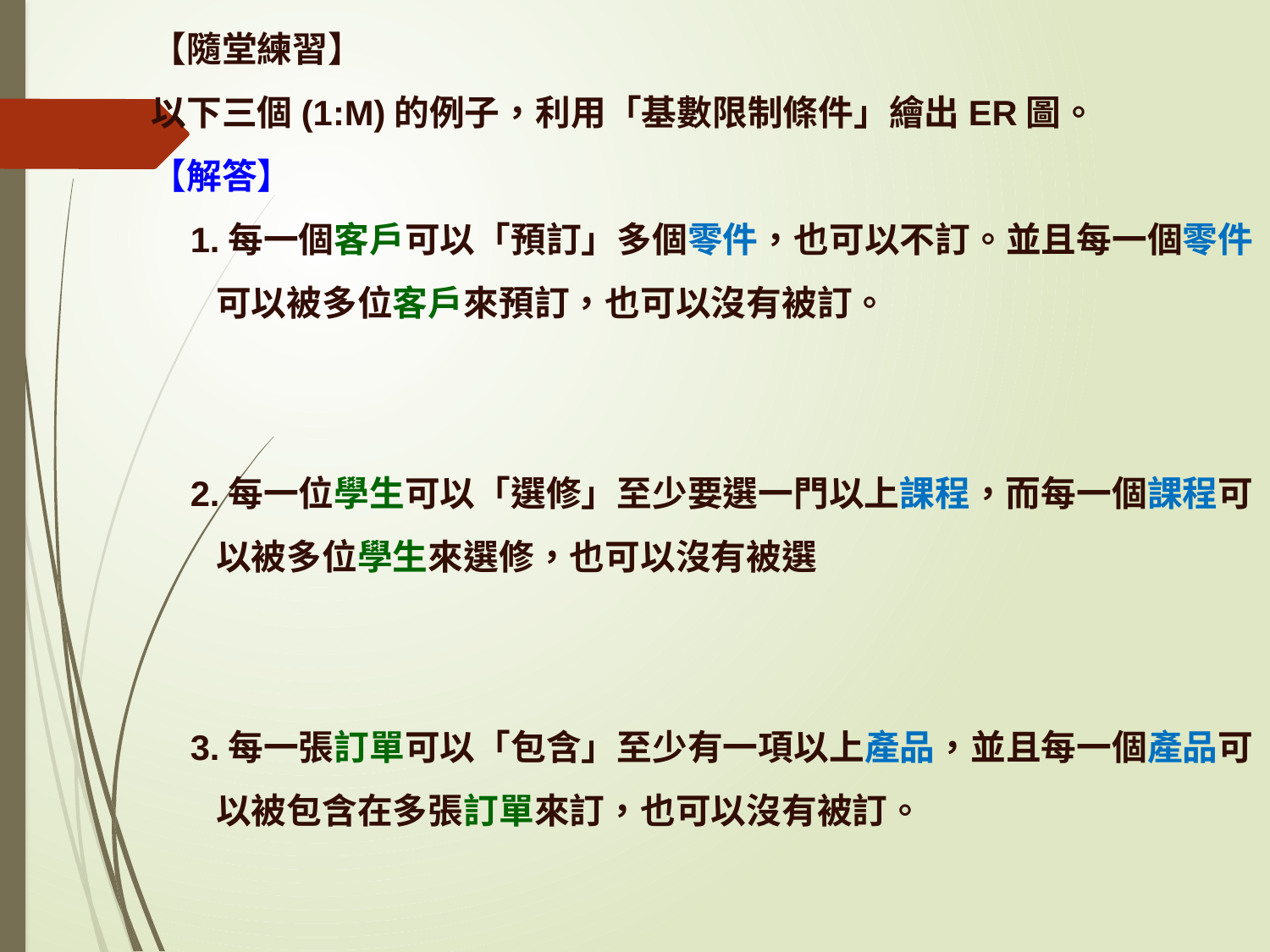

【隨堂練習】
以下三個(1:M)的例子，利用「基數限制條件」繪出ER圖。
【解答】
    1.每一個客戶可以「預訂」多個零件，也可以不訂。並且每一個零件
       可以被多位客戶來預訂，也可以沒有被訂。

    2.每一位學生可以「選修」至少要選一門以上課程，而每一個課程可
       以被多位學生來選修，也可以沒有被選

    3.每一張訂單可以「包含」至少有一項以上產品，並且每一個產品可
       以被包含在多張訂單來訂，也可以沒有被訂。